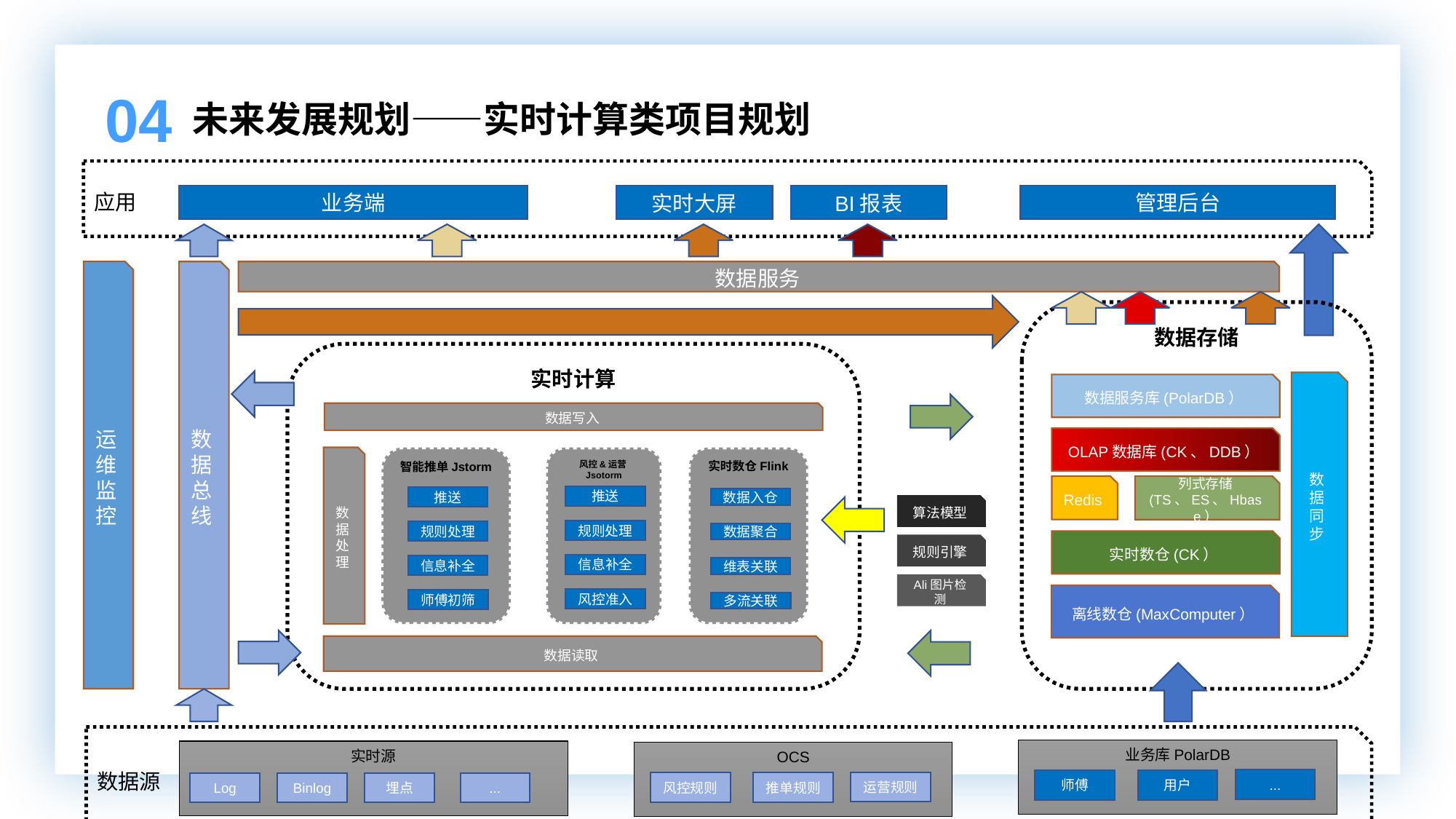

04
未来发展规划——实时计算类项目规划
应用
管理后台
业务端
实时大屏
BI报表

运维监控
数据总线
数据服务

数据存储
实时计算

数据同步
数据服务库(PolarDB）

数据写入
OLAP数据库(CK、DDB）
数据处理
计算增强
算法模型
规则引擎
Ali图片检测
智能推单Jstorm
推送
规则处理
信息补全
师傅初筛
风控&运营Jsotorm
推送
规则处理
信息补全
风控准入
实时数仓Flink
数据入仓
数据聚合
维表关联
多流关联
Redis
列式存储
(TS、ES、Hbase）

实时数仓(CK）
离线数仓(MaxComputer）

数据读取

数据源
业务库PolarDB
...
师傅
用户
实时源
Log
Binlog
埋点
...
OCS
运营规则
风控规则
推单规则